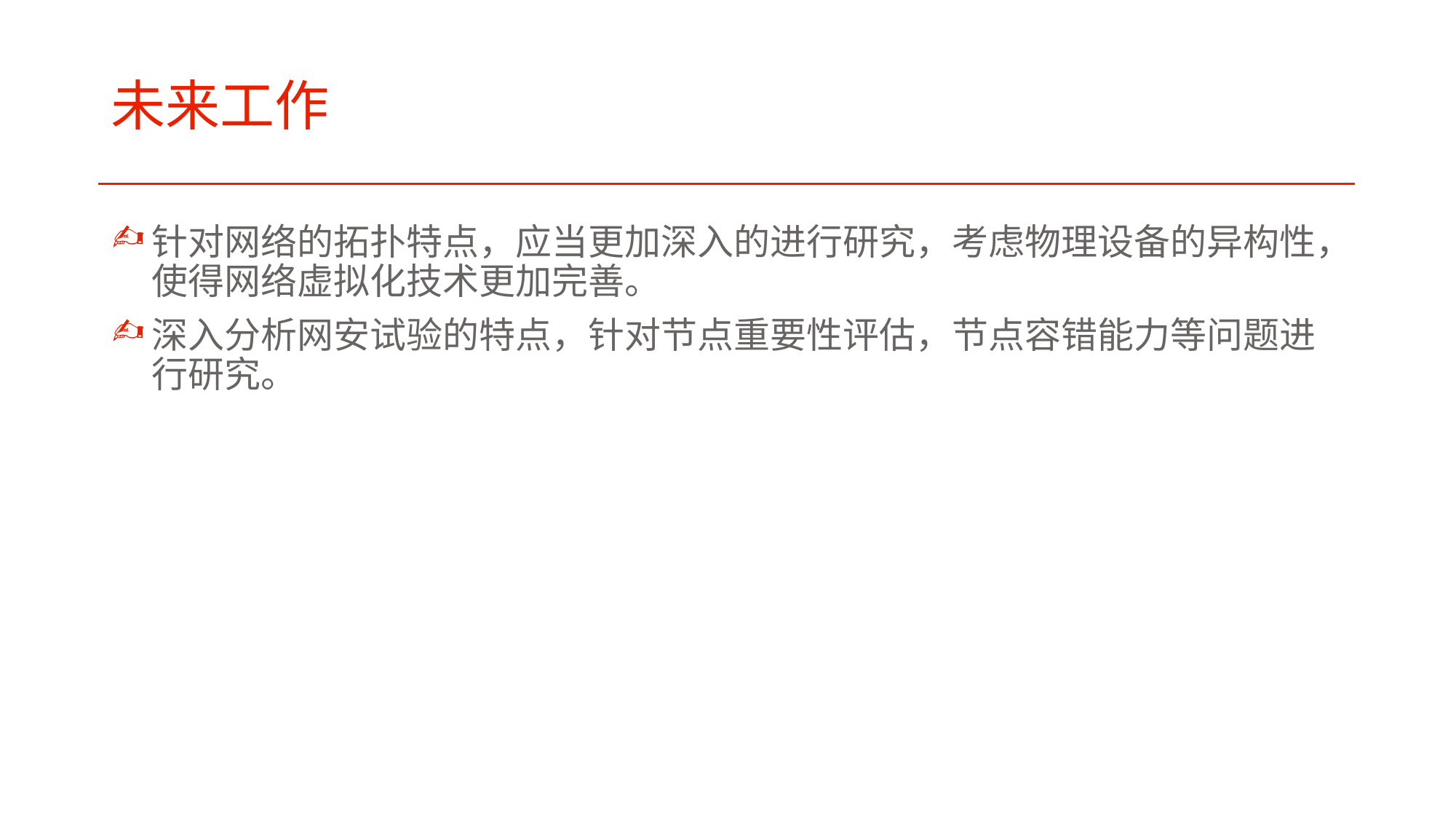

# 未来工作
针对网络的拓扑特点，应当更加深入的进行研究，考虑物理设备的异构性，使得网络虚拟化技术更加完善。
深入分析网安试验的特点，针对节点重要性评估，节点容错能力等问题进行研究。